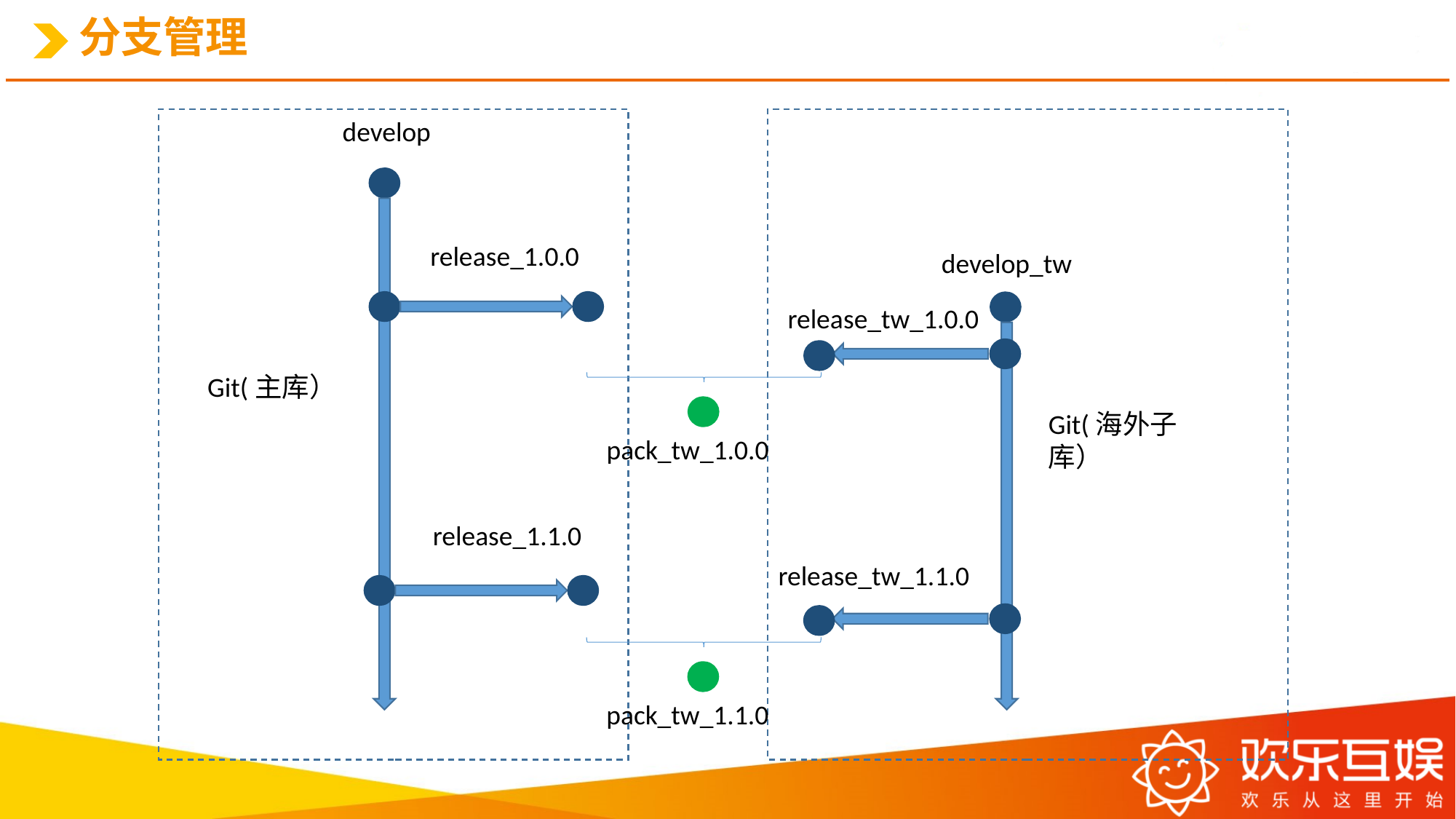

# 分支管理
develop

release_1.0.0
develop_tw

release_tw_1.0.0

Git(主库）

Git(海外子库）
pack_tw_1.0.0
release_1.1.0

release_tw_1.1.0

pack_tw_1.1.0